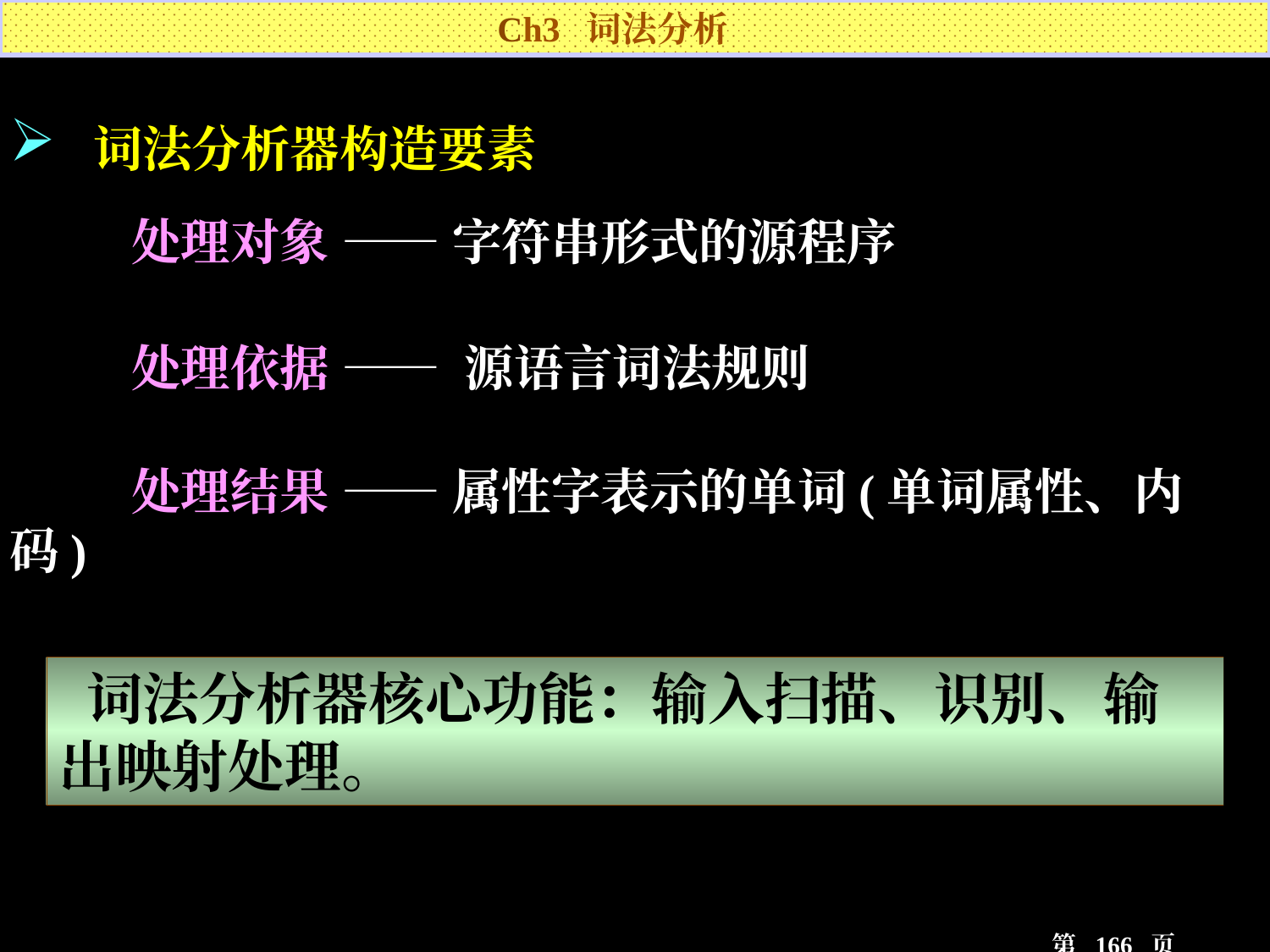

Ch3  词法分析
  词法分析器构造要素
         处理对象 —— 字符串形式的源程序

         处理依据 ——  源语言词法规则

         处理结果 —— 属性字表示的单词(单词属性、内码)

 词法分析器核心功能：输入扫描、识别、输出映射处理。